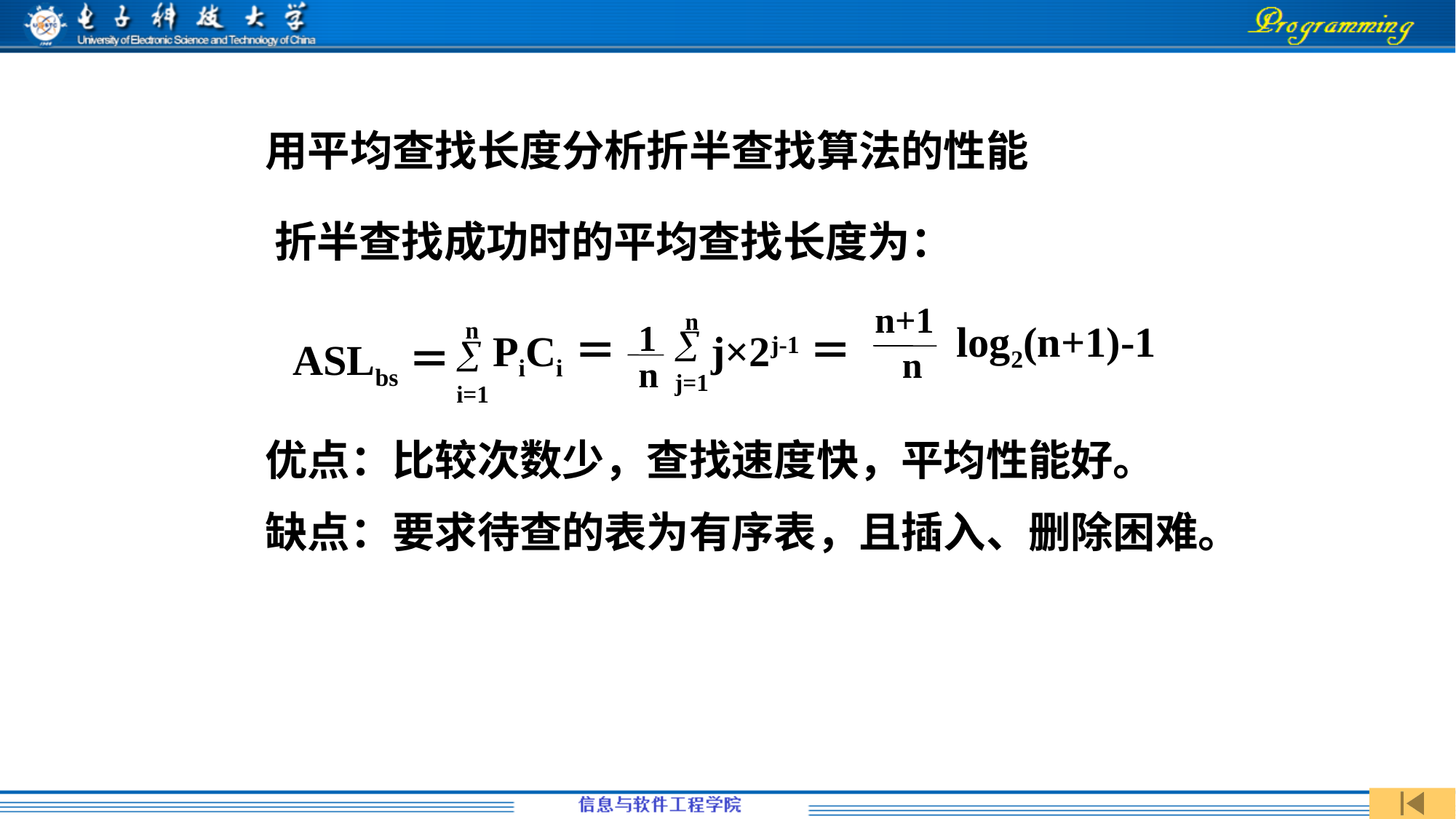

用平均查找长度分析折半查找算法的性能
折半查找成功时的平均查找长度为：
n+1
n
∑
j=1
n
∑
i=1
PiCi
1
log2(n+1)-1
＝
j×2j-1＝
ASLbs＝
n
n

优点：比较次数少，查找速度快，平均性能好。
缺点：要求待查的表为有序表，且插入、删除困难。